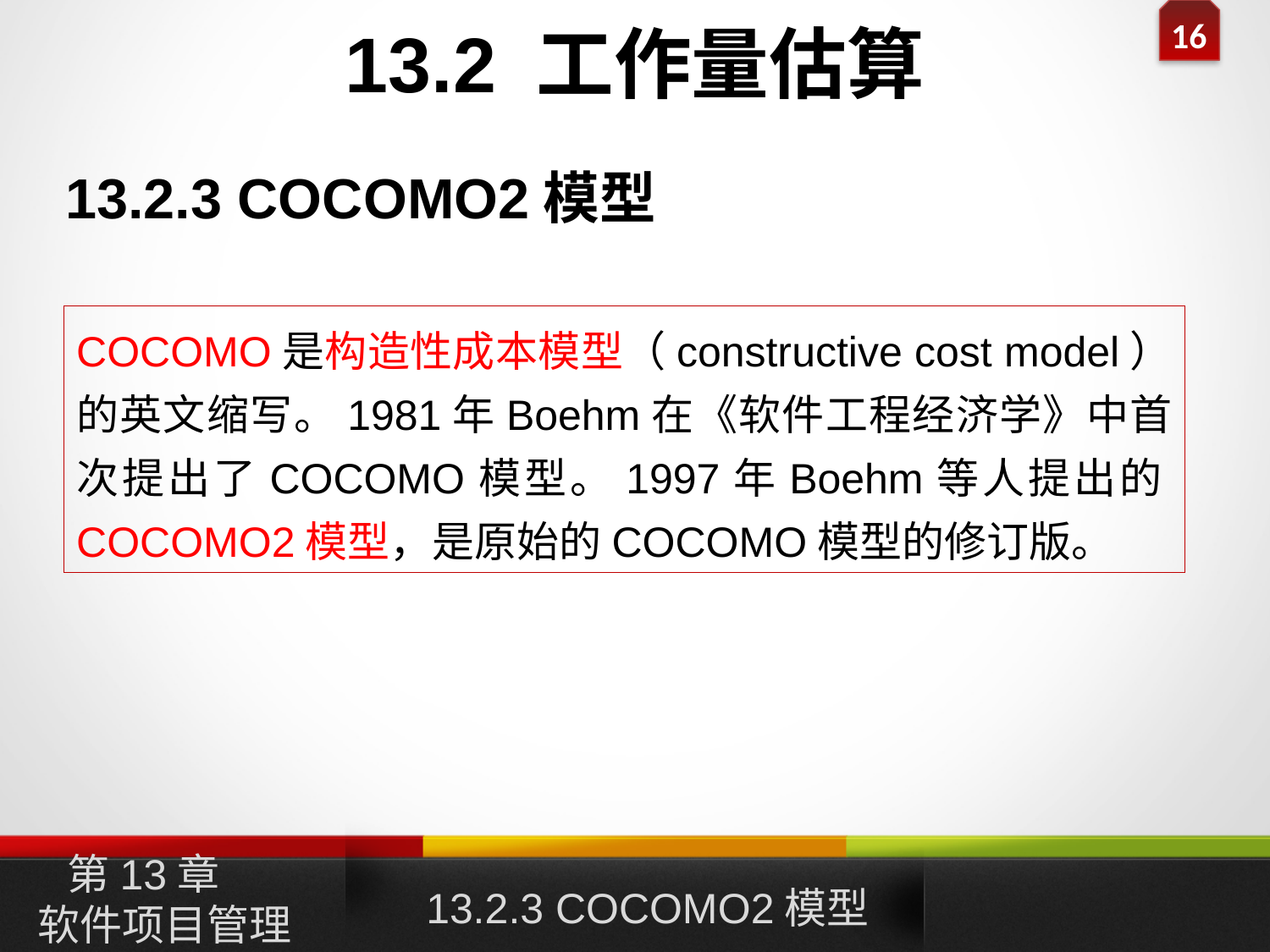

# 13.2 工作量估算
13.2.3 COCOMO2模型
COCOMO是构造性成本模型（constructive cost model）的英文缩写。1981年Boehm在《软件工程经济学》中首次提出了COCOMO模型。1997年Boehm等人提出的COCOMO2模型，是原始的COCOMO模型的修订版。
第13章
软件项目管理
13.2.3 COCOMO2模型